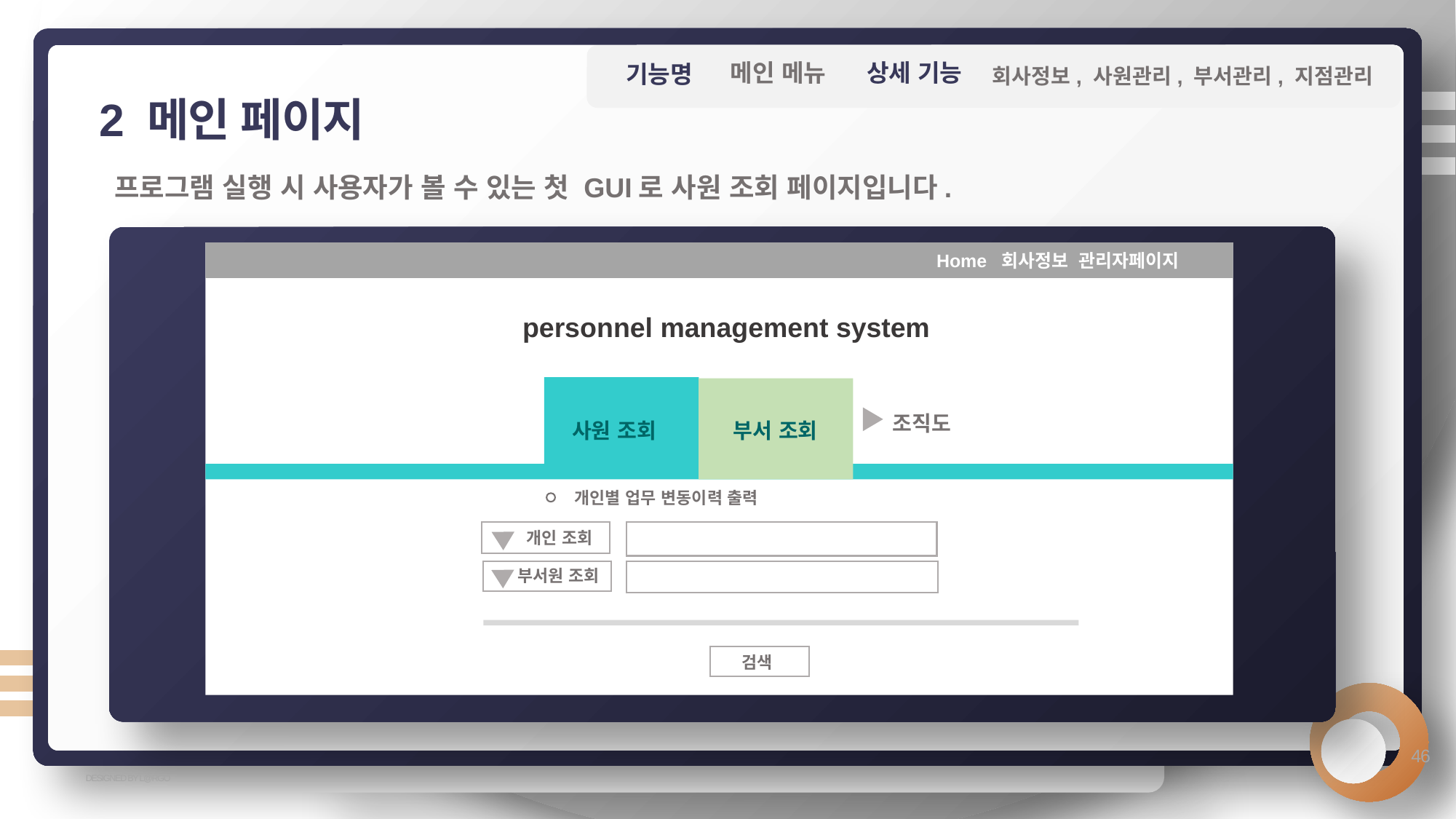

상세 기능
메인 메뉴
기능명
회사정보, 사원관리, 부서관리, 지점관리
2 메인 페이지
프로그램 실행 시 사용자가 볼 수 있는 첫 GUI로 사원 조회 페이지입니다.

Home  회사정보  관리자페이지
personnel management system

조직도

부서 조회
사원 조회

개인별 업무 변동이력 출력

개인 조회

부서원 조회

검색
46
DESIGNED BY L@RGO